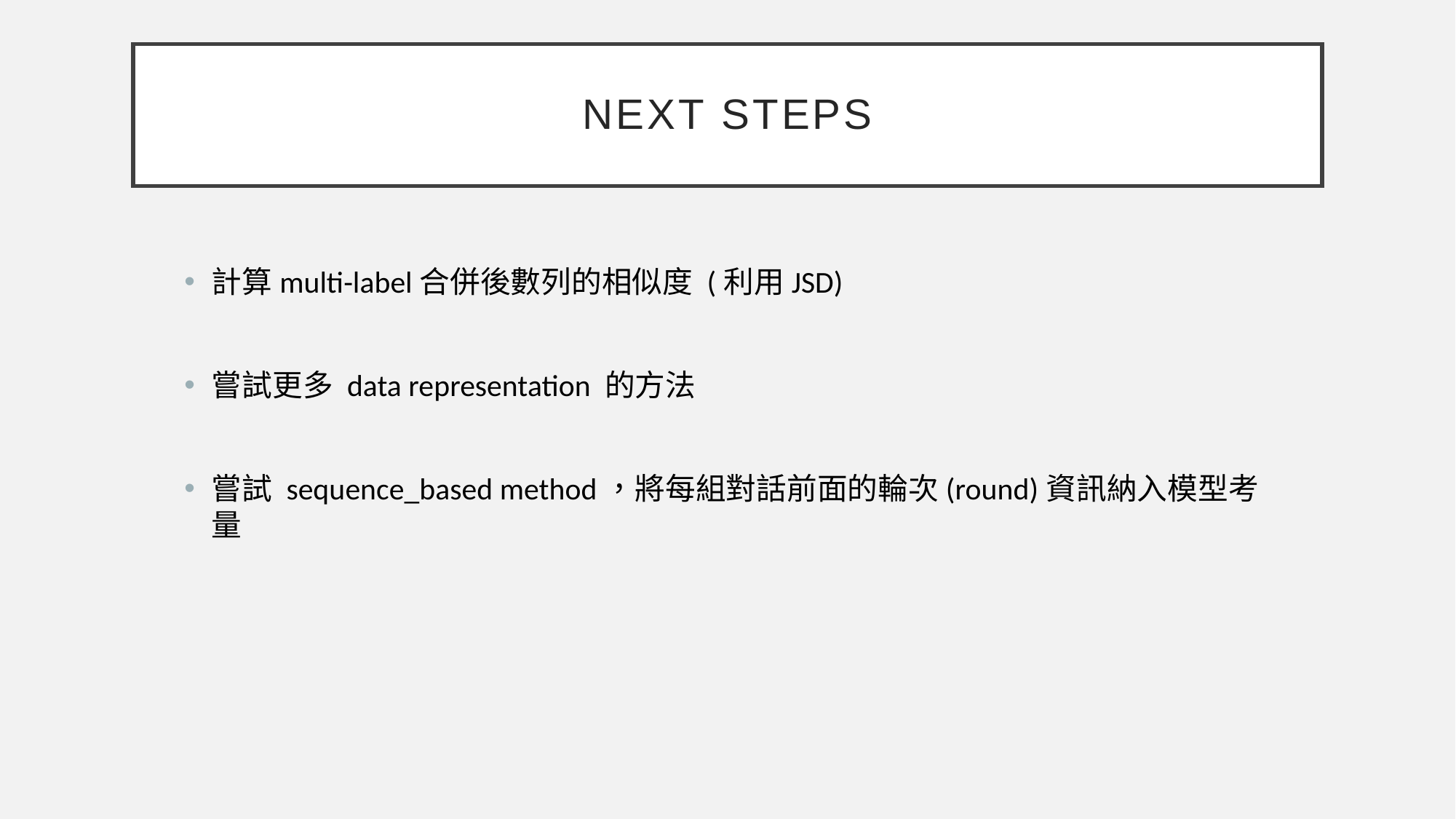

# NEXT STEPS
計算multi-label合併後數列的相似度 (利用JSD)

嘗試更多 data representation 的方法

嘗試 sequence_based method，將每組對話前面的輪次(round)資訊納入模型考量